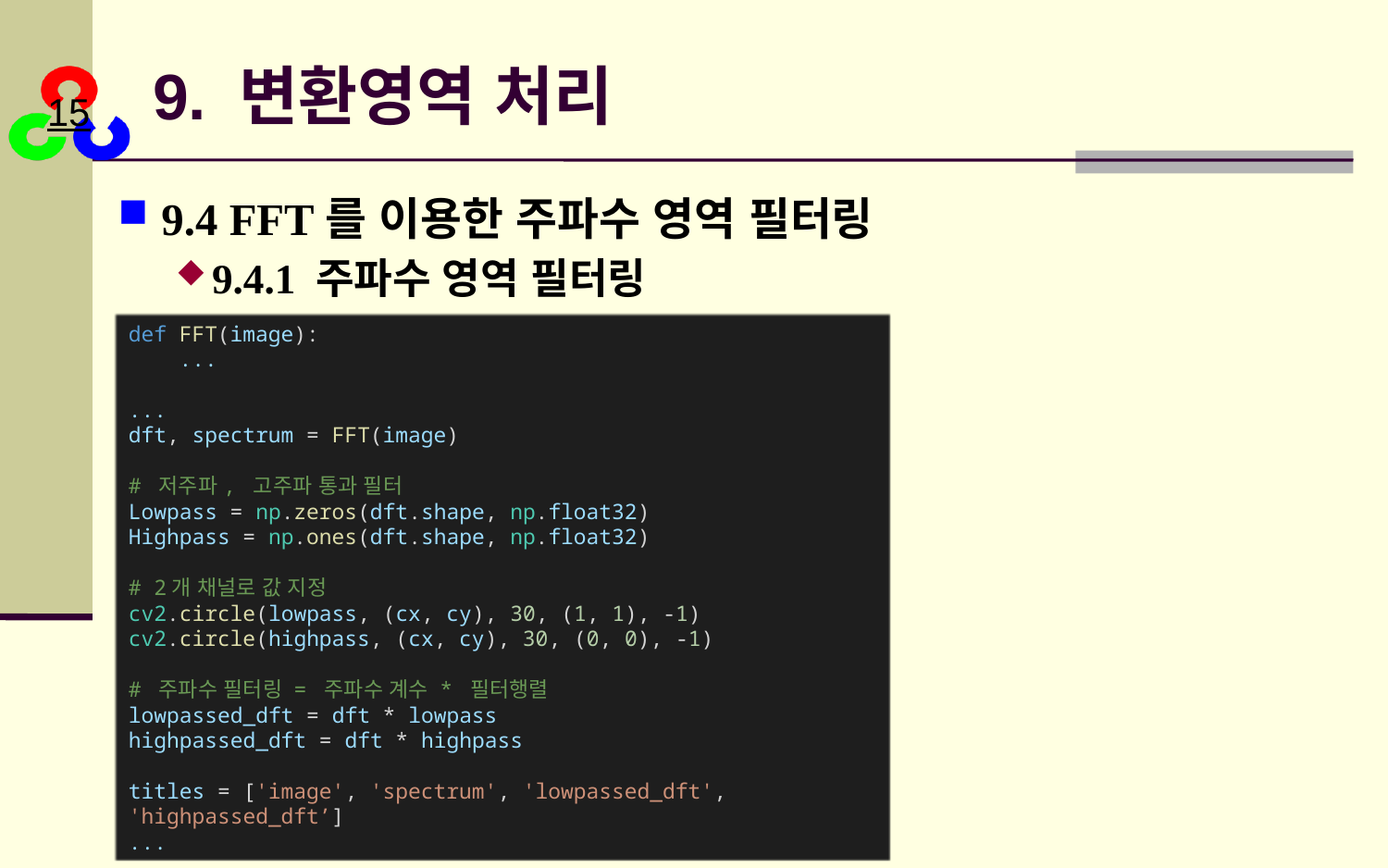

# 9. 변환영역 처리
9.4 FFT를 이용한 주파수 영역 필터링
9.4.1 주파수 영역 필터링
def FFT(image):
    ...

...
dft, spectrum = FFT(image)
# 저주파, 고주파 통과 필터
Lowpass = np.zeros(dft.shape, np.float32)
Highpass = np.ones(dft.shape, np.float32)
# 2개 채널로 값 지정
cv2.circle(lowpass, (cx, cy), 30, (1, 1), -1)
cv2.circle(highpass, (cx, cy), 30, (0, 0), -1)
# 주파수 필터링 = 주파수 계수 * 필터행렬
lowpassed_dft = dft * lowpass
highpassed_dft = dft * highpass
titles = ['image', 'spectrum', 'lowpassed_dft', 'highpassed_dft’]
...